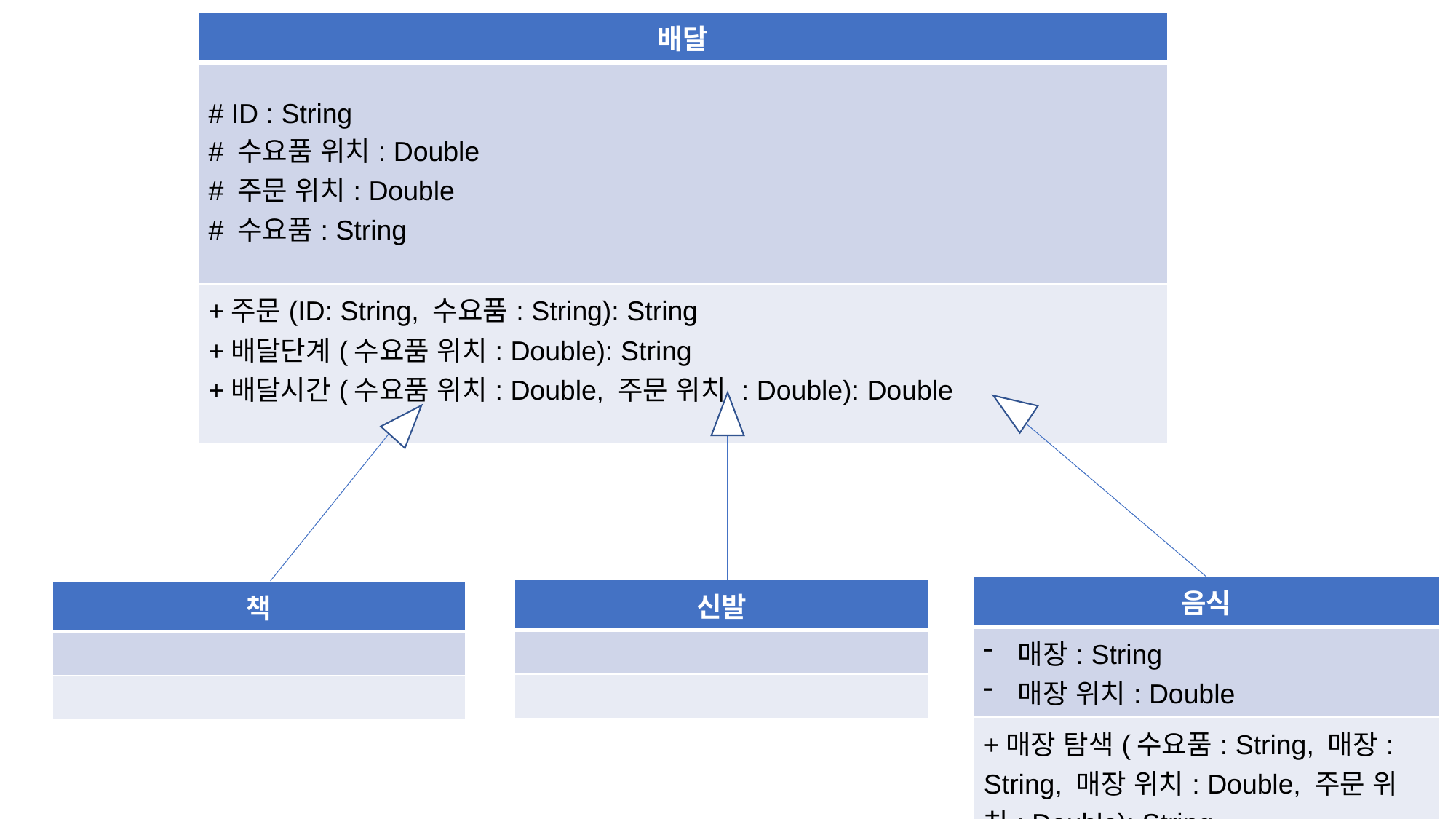

| 배달 |
| --- |
| # ID : String # 수요품 위치: Double # 주문 위치: Double # 수요품: String |
| +주문(ID: String, 수요품: String): String +배달단계(수요품 위치: Double): String +배달시간(수요품 위치: Double, 주문 위치 : Double): Double |

| 음식 |
| --- |
| 매장: String 매장 위치: Double |
| +매장 탐색(수요품: String, 매장: String, 매장 위치: Double, 주문 위치: Double): String |
| 신발 |
| --- |
|  |
|  |
| 책 |
| --- |
|  |
|  |